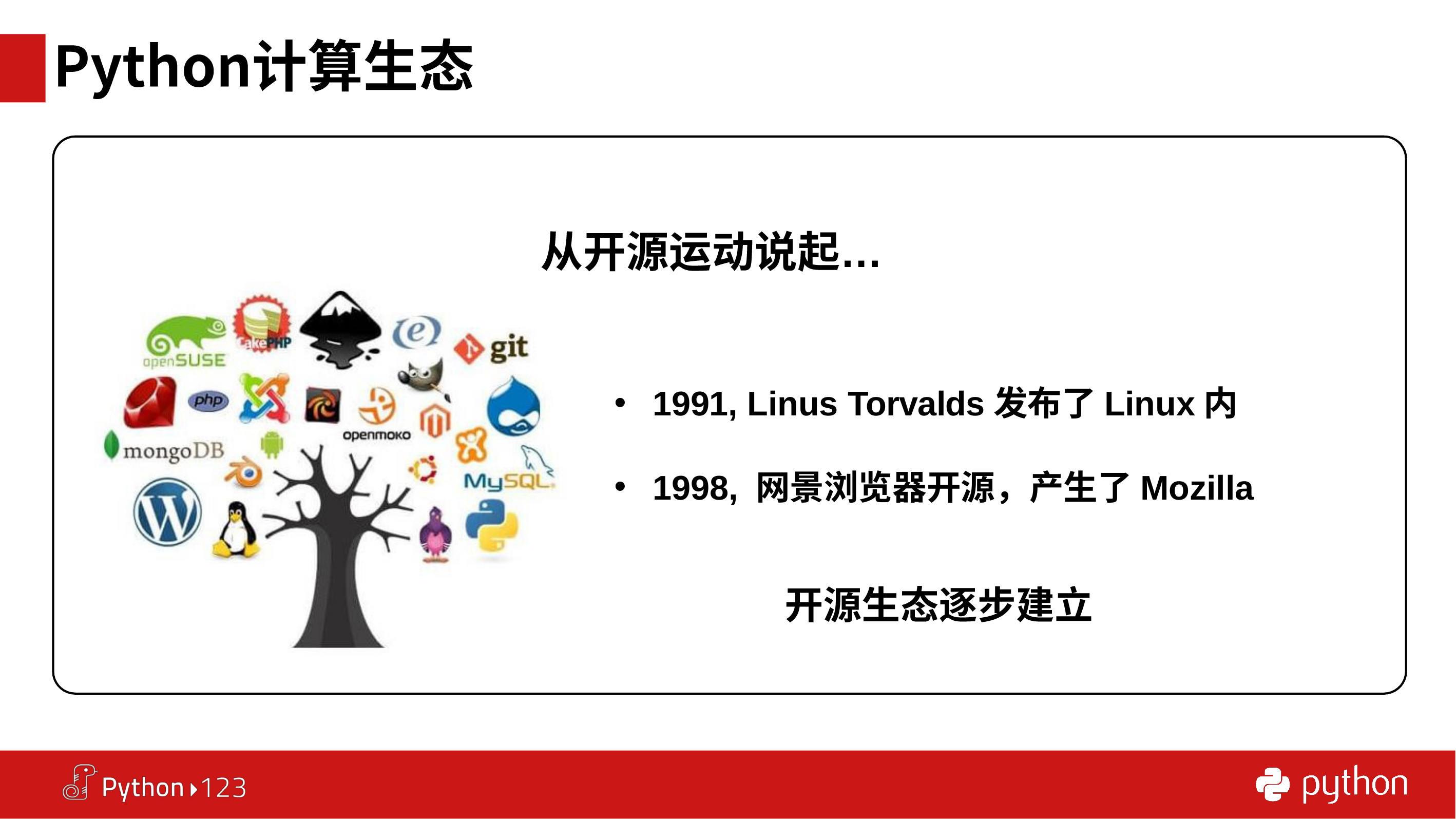

# …

1991, Linus Torvalds发布了Linux内

1998, 网景浏览器开源，产生了Mozilla